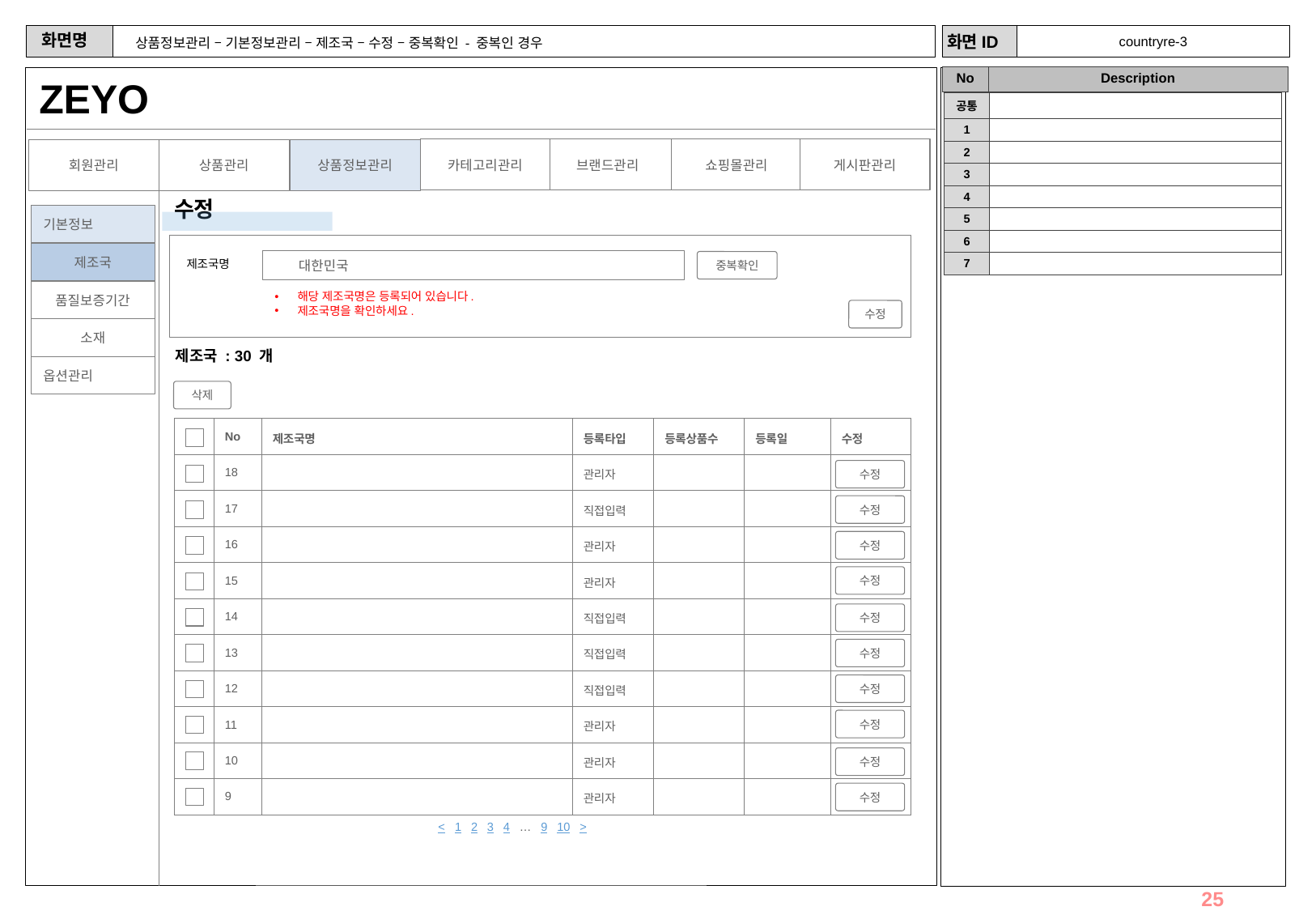

countryre-3
# 상품정보관리 – 기본정보관리 – 제조국 – 수정 – 중복확인 - 중복인 경우
ZEYO
| 공통 |  |
| --- | --- |
| 1 |  |
| 2 |  |
| 3 |  |
| 4 |  |
| 5 |  |
| 6 |  |
| 7 |  |
카테고리관리
브랜드관리
쇼핑몰관리
게시판관리
회원관리
상품관리
상품정보관리
수정

기본정보

제조국
대한민국
제조국명
중복확인
품질보증기간
해당 제조국명은 등록되어 있습니다.
제조국명을 확인하세요.
수정
제조국 : 30 개
소재
제조국 : 30 개
옵션관리
삭제
|  | No | 제조국명 | 등록타입 | 등록상품수 | 등록일 | 수정 |
| --- | --- | --- | --- | --- | --- | --- |
|  | 18 |  | 관리자 |  |  |  |
|  | 17 |  | 직접입력 |  |  |  |
|  | 16 |  | 관리자 |  |  |  |
|  | 15 |  | 관리자 |  |  |  |
|  | 14 |  | 직접입력 |  |  |  |
|  | 13 |  | 직접입력 |  |  |  |
|  | 12 |  | 직접입력 |  |  |  |
|  | 11 |  | 관리자 |  |  |  |
|  | 10 |  | 관리자 |  |  |  |
|  | 9 |  | 관리자 |  |  |  |

수정

수정
수정

수정

수정

수정
수정

수정

수정

수정
<   1   2   3   4   …   9   10   >
25